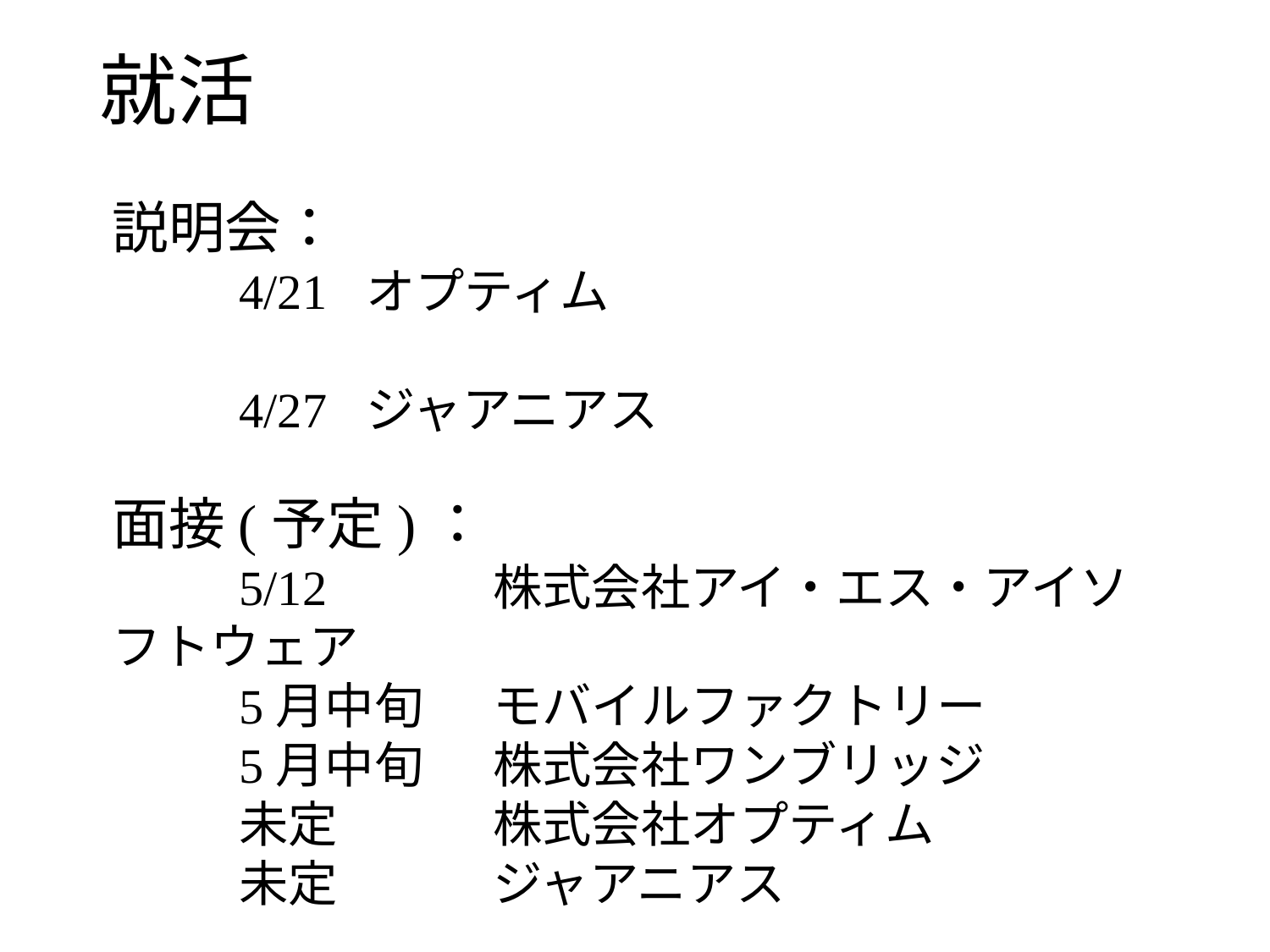

就活
説明会：
	4/21	オプティム
	4/27	ジャアニアス

面接(予定)：
	5/12		株式会社アイ・エス・アイソフトウェア
	5月中旬	モバイルファクトリー
	5月中旬	株式会社ワンブリッジ
	未定　　	株式会社オプティム
	未定		ジャアニアス